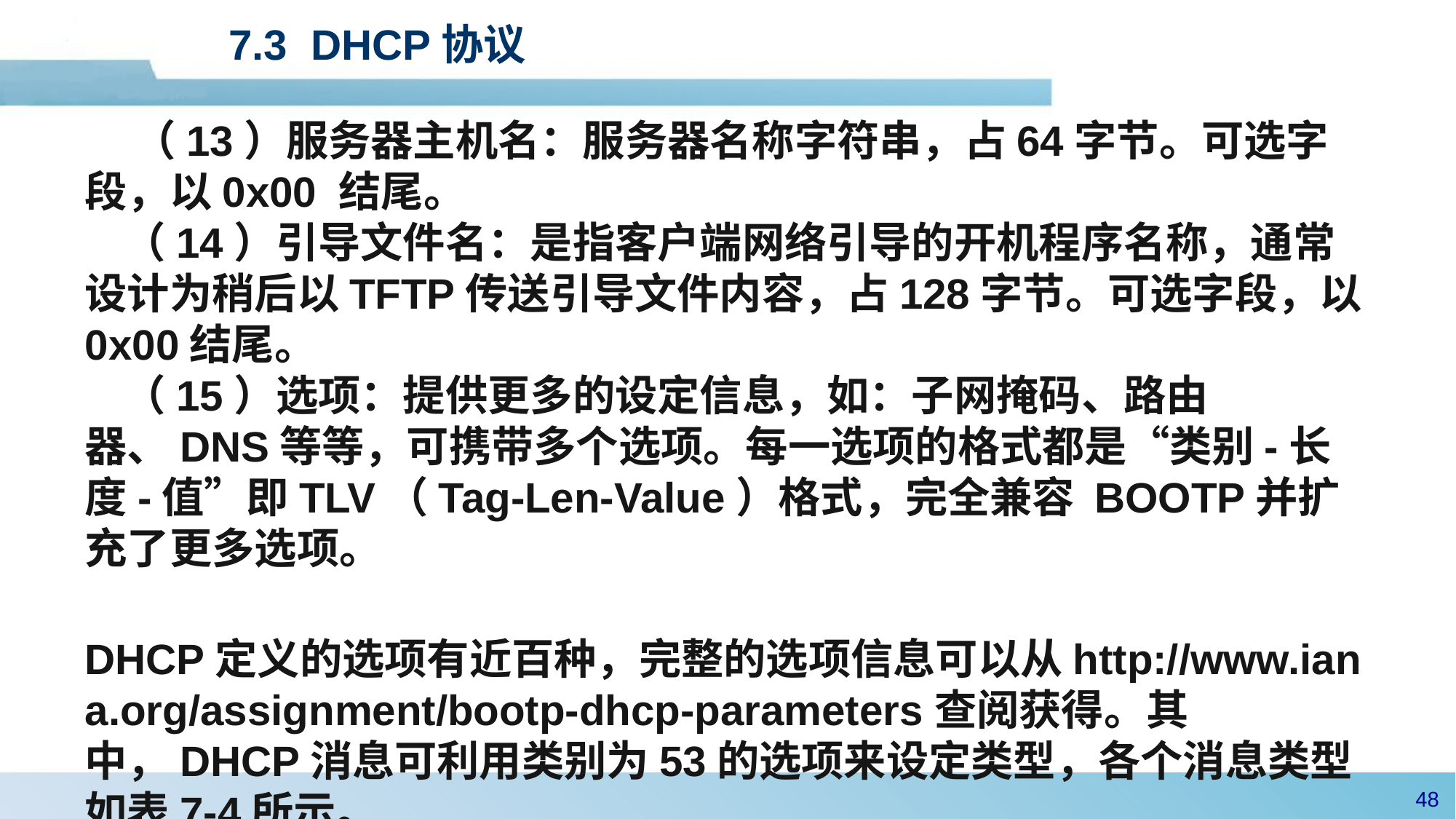

#
7.3  DHCP协议
    （13）服务器主机名：服务器名称字符串，占64字节。可选字段，以0x00 结尾。
    （14）引导文件名：是指客户端网络引导的开机程序名称，通常设计为稍后以TFTP传送引导文件内容，占128字节。可选字段，以0x00结尾。
    （15）选项：提供更多的设定信息，如：子网掩码、路由器、DNS等等，可携带多个选项。每一选项的格式都是“类别-长度-值”即TLV（Tag-Len-Value）格式，完全兼容 BOOTP并扩充了更多选项。
    DHCP定义的选项有近百种，完整的选项信息可以从http://www.iana.org/assignment/bootp-dhcp-parameters查阅获得。其中，DHCP消息可利用类别为53的选项来设定类型，各个消息类型如表7-4所示。
48